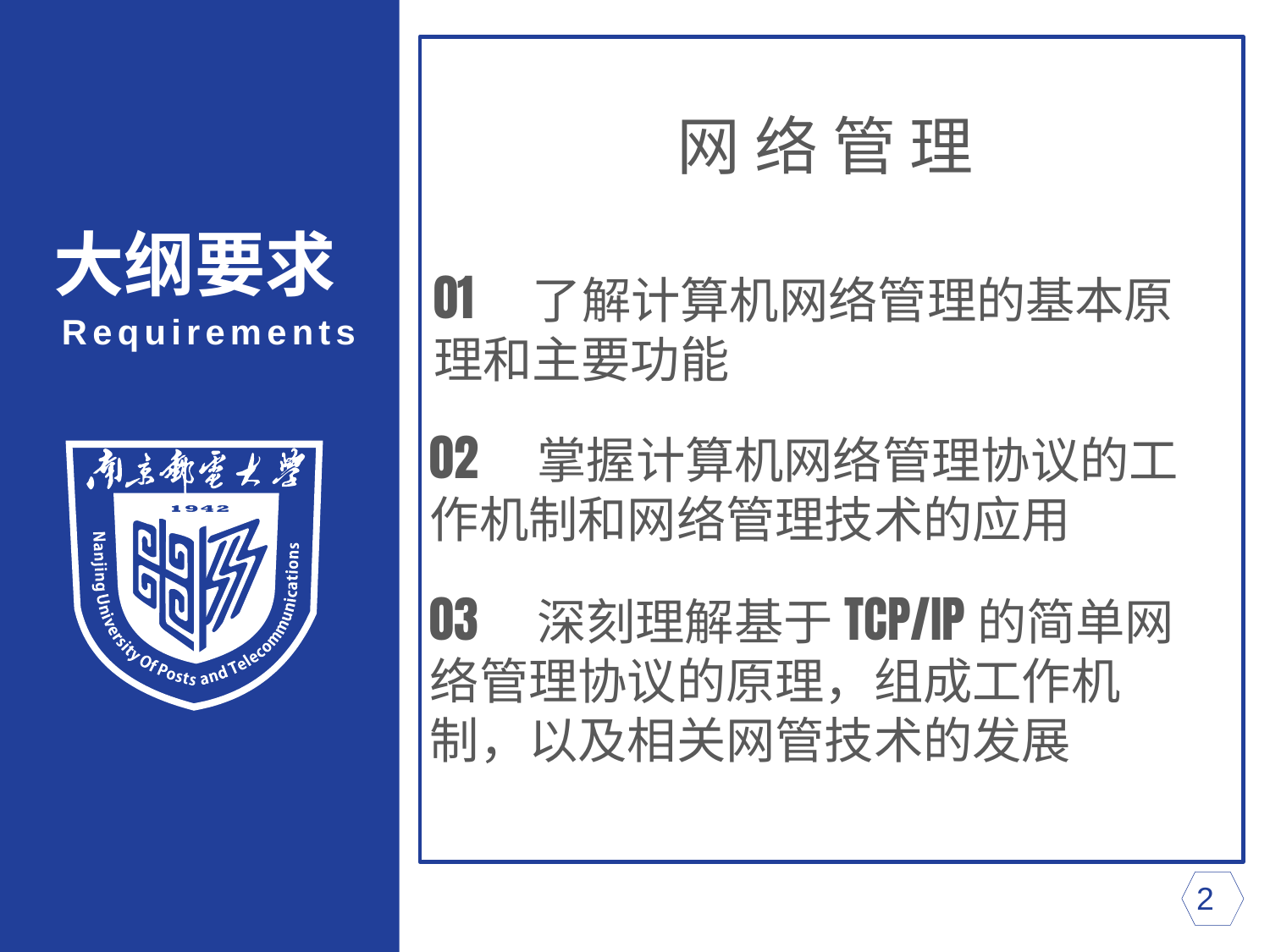

网 络 管 理
大纲要求
01    了解计算机网络管理的基本原理和主要功能
Requirements
02    掌握计算机网络管理协议的工作机制和网络管理技术的应用

03    深刻理解基于TCP/IP的简单网络管理协议的原理，组成工作机制，以及相关网管技术的发展
 2